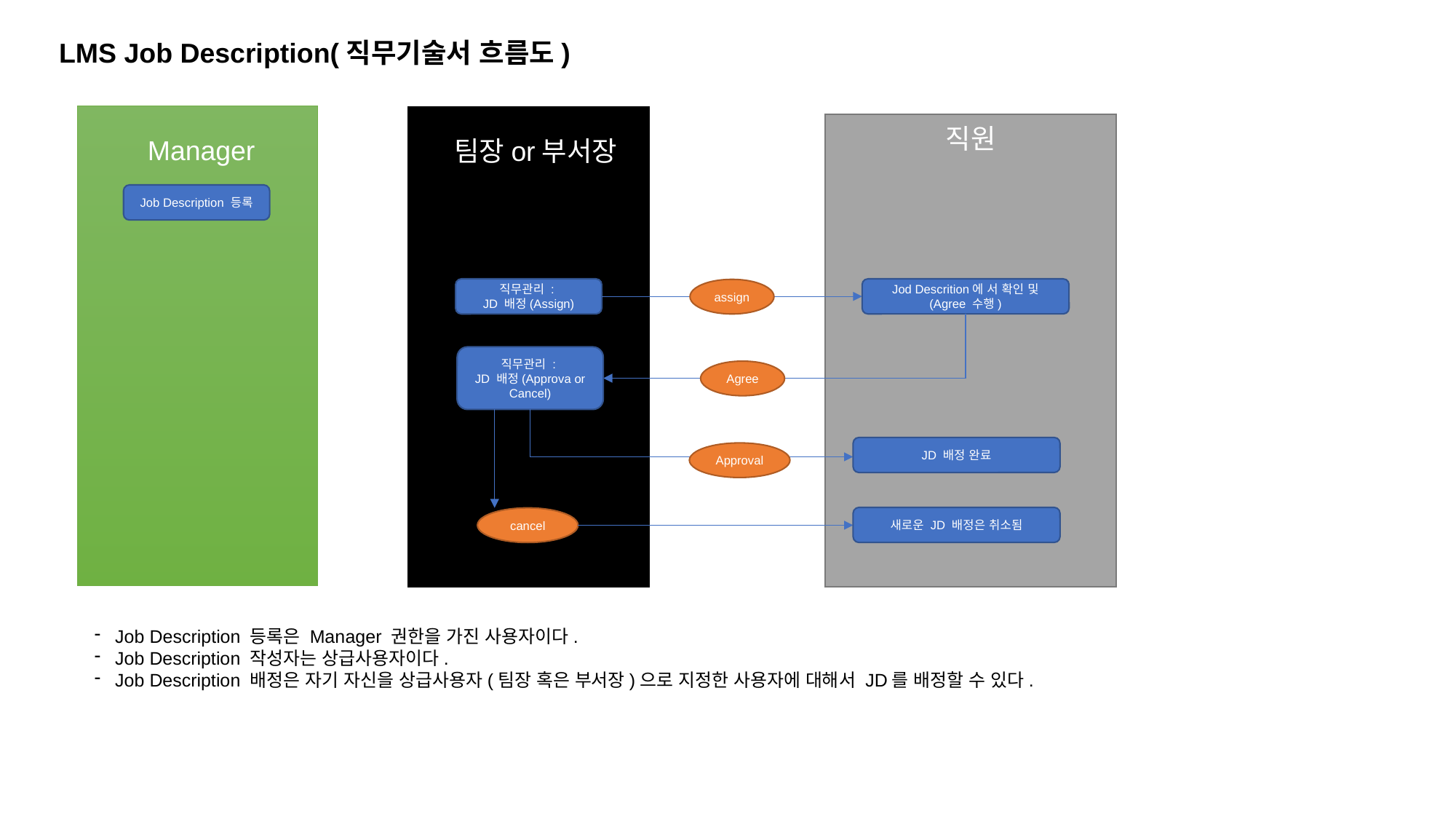

LMS Job Description(직무기술서 흐름도)
                              Manager

                              팀장or부서장

직원

Job Description 등록
직무관리 :
JD 배정(Assign)
Jod Descrition에 서 확인 및 (Agree 수행)
assign
직무관리 :
JD 배정(Approva or Cancel)
Agree
JD 배정 완료
Approval
새로운 JD 배정은 취소됨
cancel
Job Description 등록은 Manager 권한을 가진 사용자이다.
Job Description 작성자는 상급사용자이다.
Job Description 배정은 자기 자신을 상급사용자(팀장 혹은 부서장)으로 지정한 사용자에 대해서 JD를 배정할 수 있다.